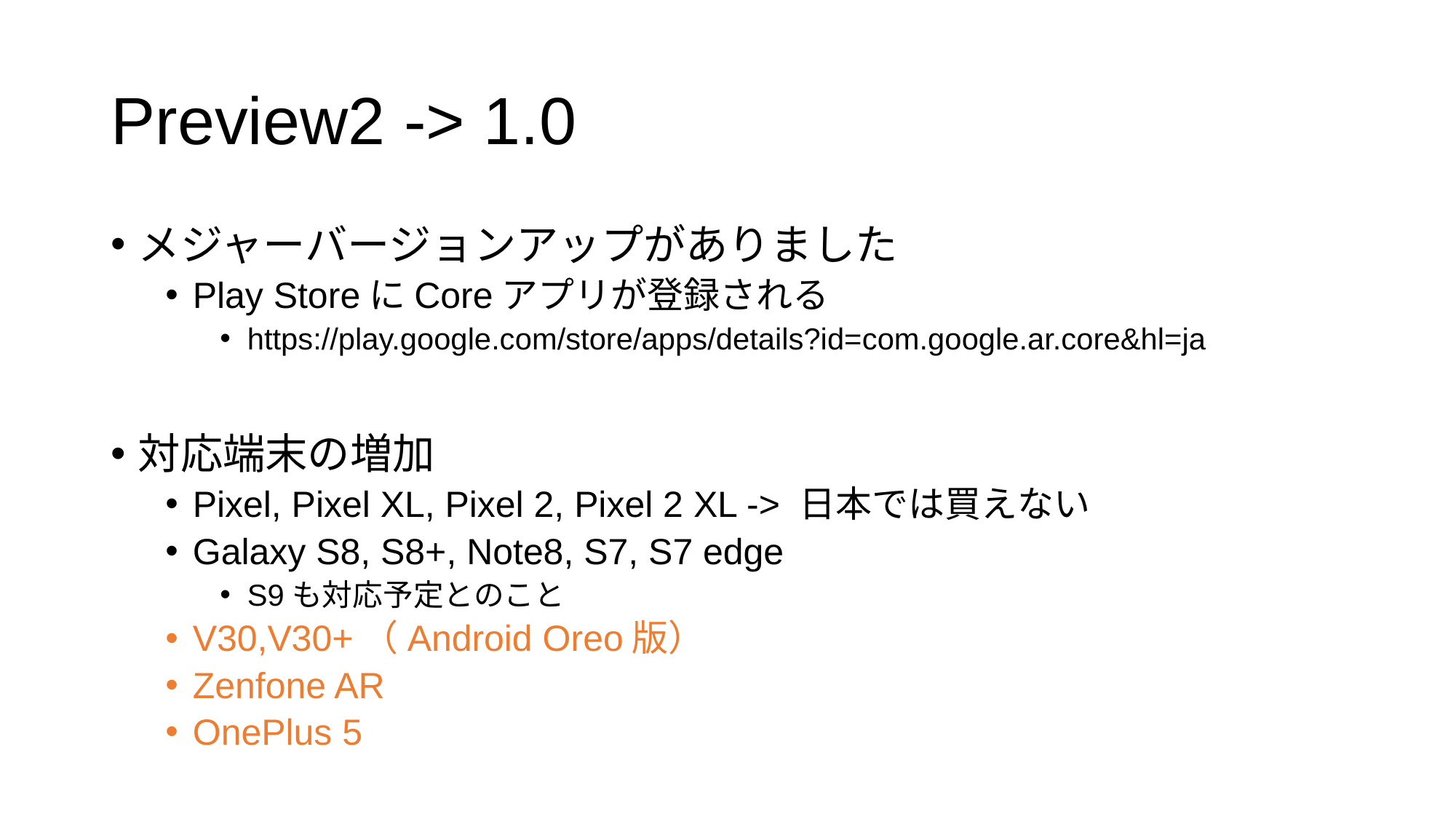

# Preview2 -> 1.0
メジャーバージョンアップがありました
Play StoreにCoreアプリが登録される
https://play.google.com/store/apps/details?id=com.google.ar.core&hl=ja

対応端末の増加
Pixel, Pixel XL, Pixel 2, Pixel 2 XL -> 日本では買えない
Galaxy S8, S8+, Note8, S7, S7 edge
S9も対応予定とのこと
V30,V30+（Android Oreo版）
Zenfone AR
OnePlus 5